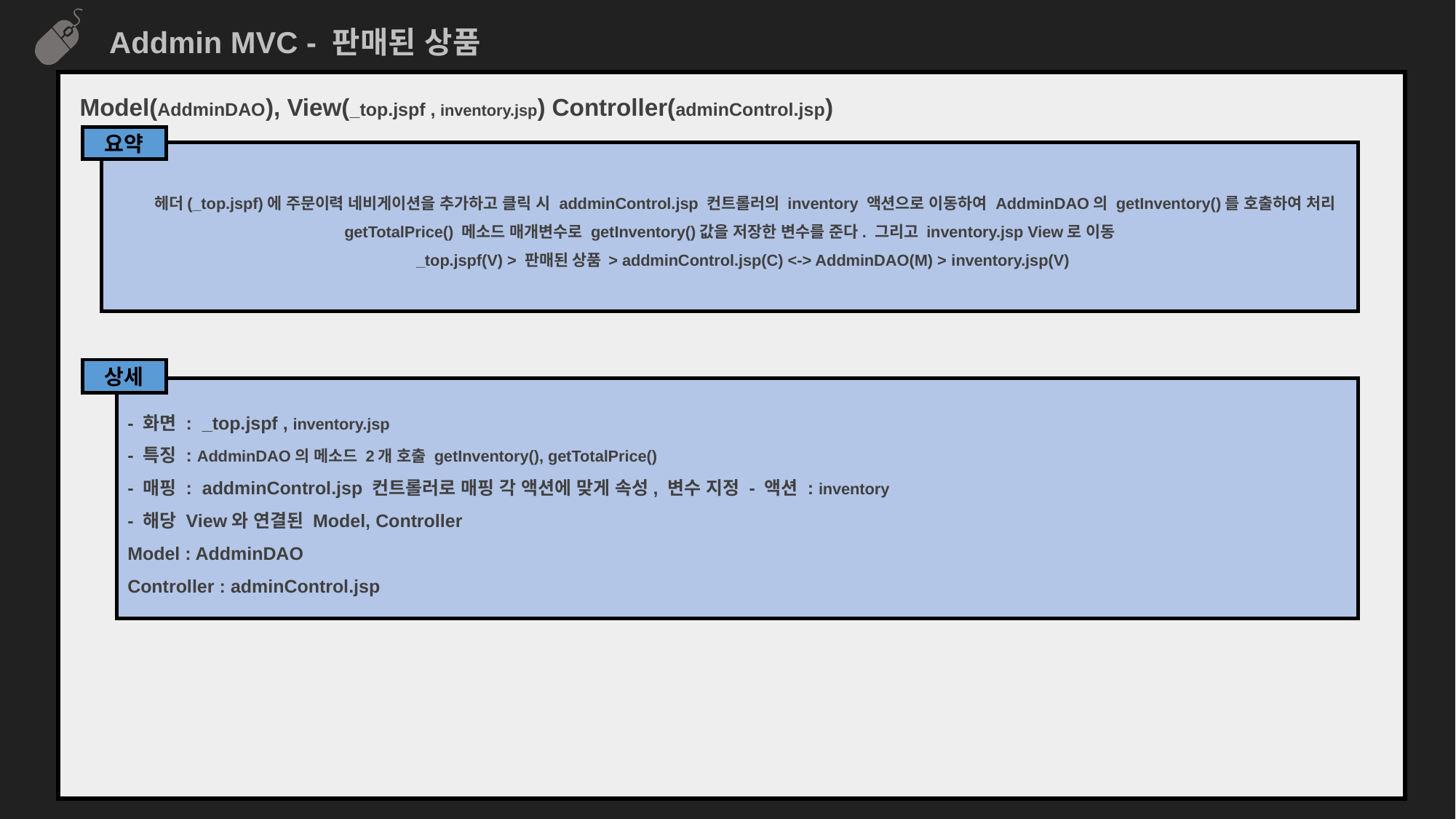

Addmin MVC - 판매된 상품
Model(AddminDAO), View(_top.jspf , inventory.jsp) Controller(adminControl.jsp)

요약
헤더(_top.jspf)에 주문이력 네비게이션을 추가하고 클릭 시 addminControl.jsp 컨트롤러의 inventory 액션으로 이동하여 AddminDAO의 getInventory()를 호출하여 처리 getTotalPrice() 메소드 매개변수로 getInventory()값을 저장한 변수를 준다. 그리고 inventory.jsp View로 이동
_top.jspf(V) > 판매된 상품 > addminControl.jsp(C) <-> AddminDAO(M) > inventory.jsp(V)
상세
- 화면 :  _top.jspf , inventory.jsp
- 특징 : AddminDAO의 메소드 2개 호출 getInventory(), getTotalPrice()
- 매핑 :  addminControl.jsp 컨트롤러로 매핑 각 액션에 맞게 속성, 변수 지정 - 액션 : inventory
- 해당 View와 연결된 Model, Controller
Model : AddminDAO
Controller : adminControl.jsp